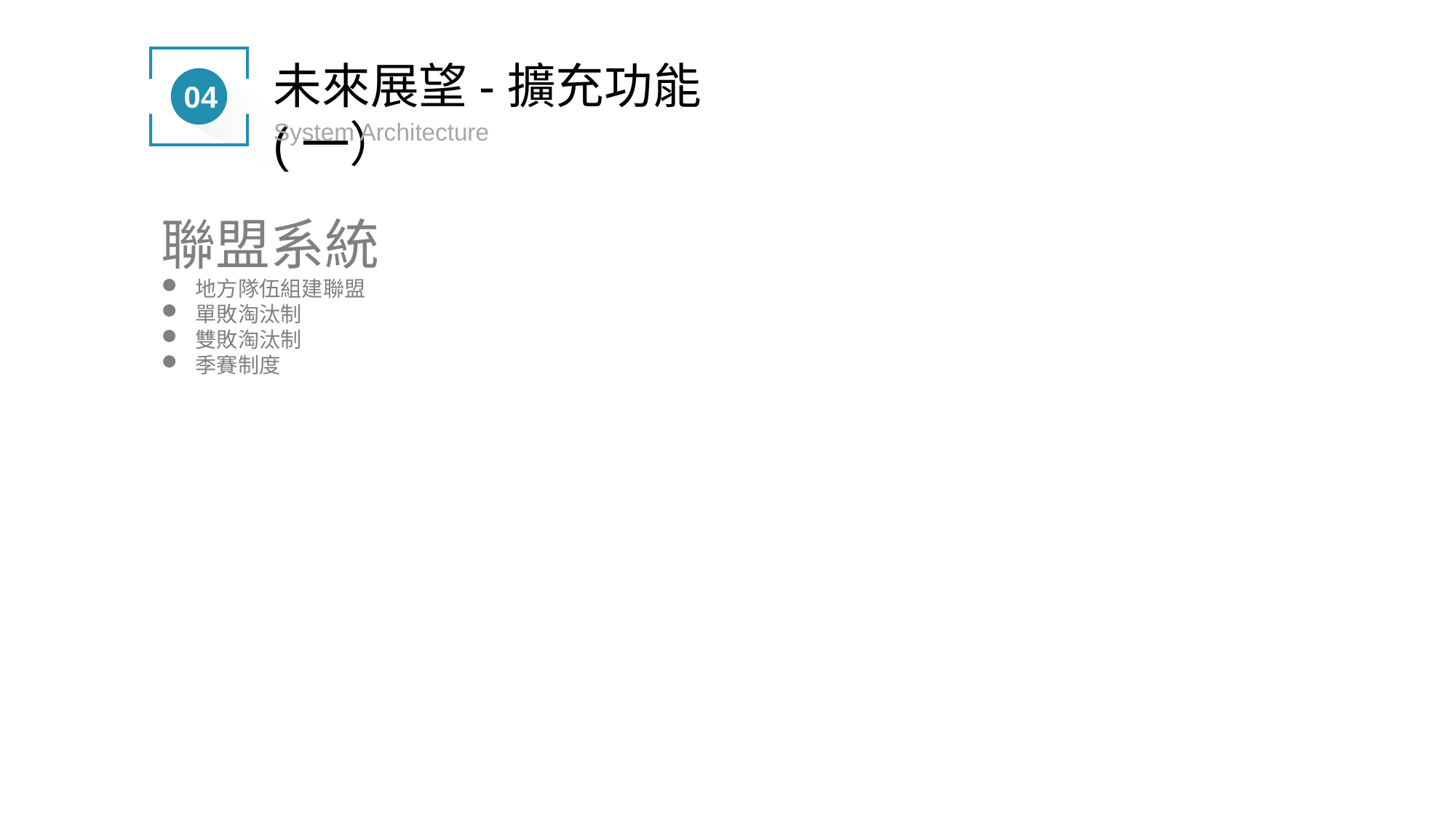

未來展望-擴充功能(一）

04
System Architecture
聯盟系統
地方隊伍組建聯盟
單敗淘汰制
雙敗淘汰制
季賽制度